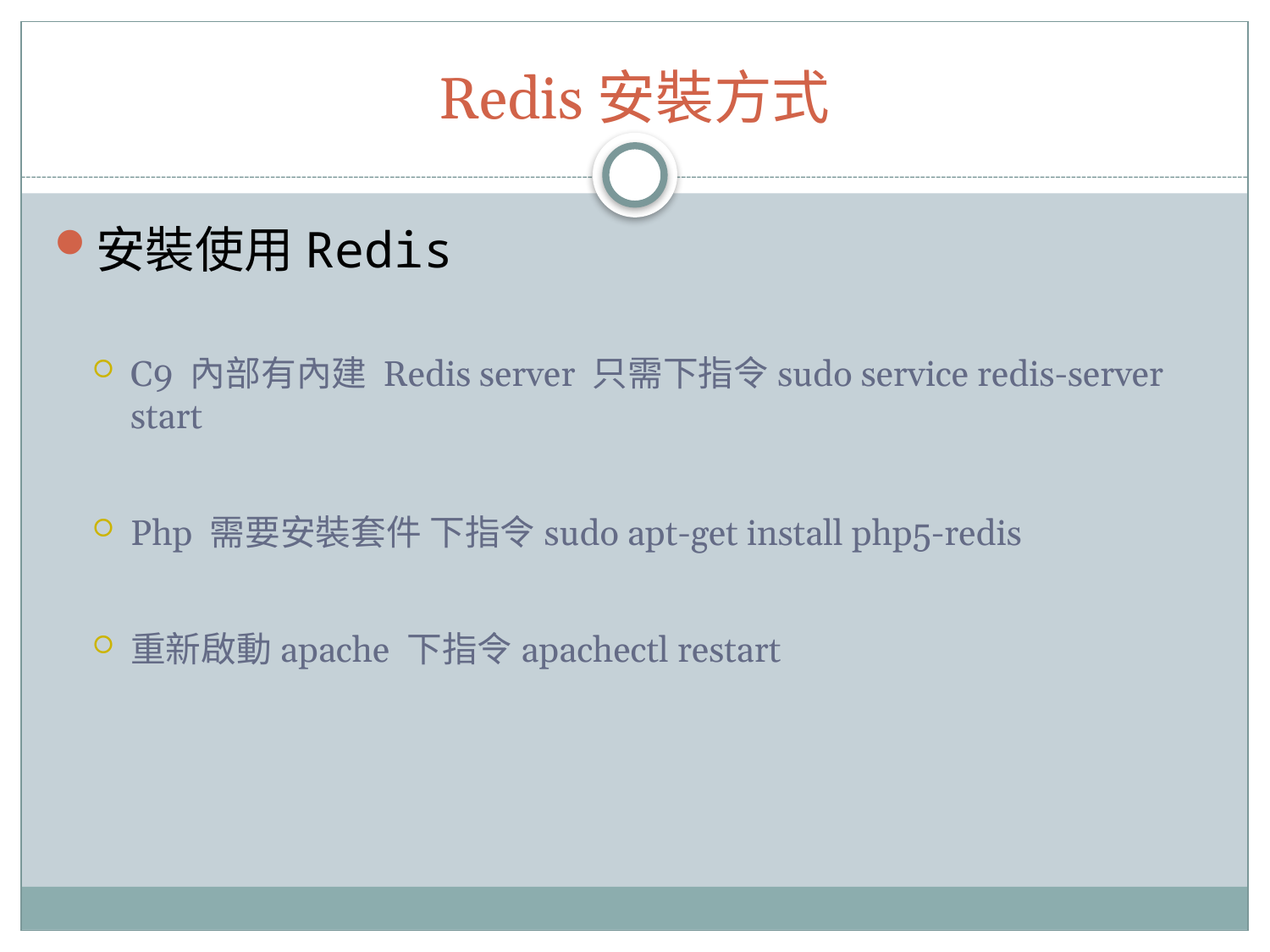

# Redis安裝方式
安裝使用Redis

C9 內部有內建 Redis server 只需下指令sudo service redis-server start

Php 需要安裝套件 下指令sudo apt-get install php5-redis

重新啟動apache 下指令apachectl restart